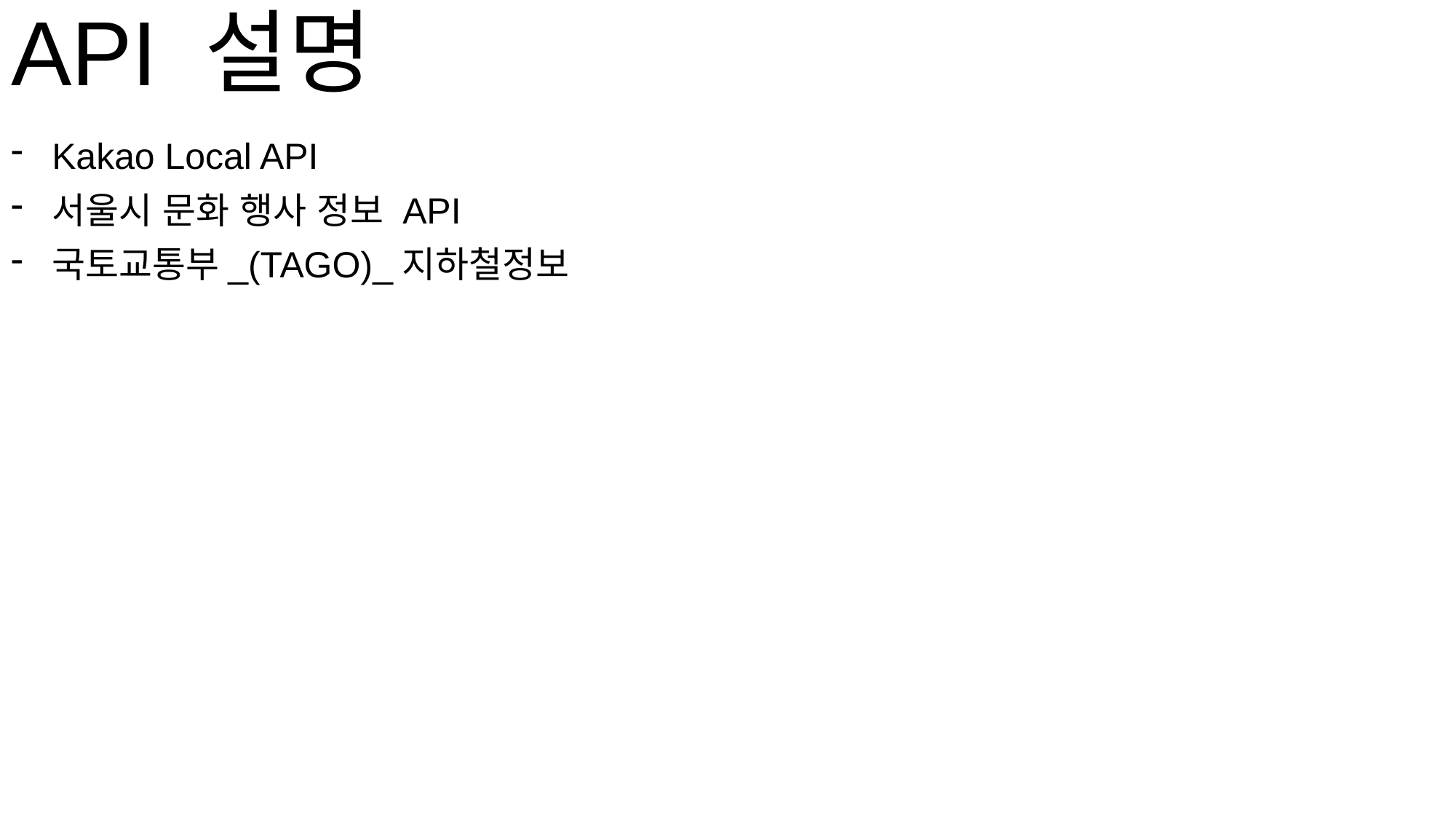

# API 설명
Kakao Local API
서울시 문화 행사 정보 API
국토교통부_(TAGO)_지하철정보